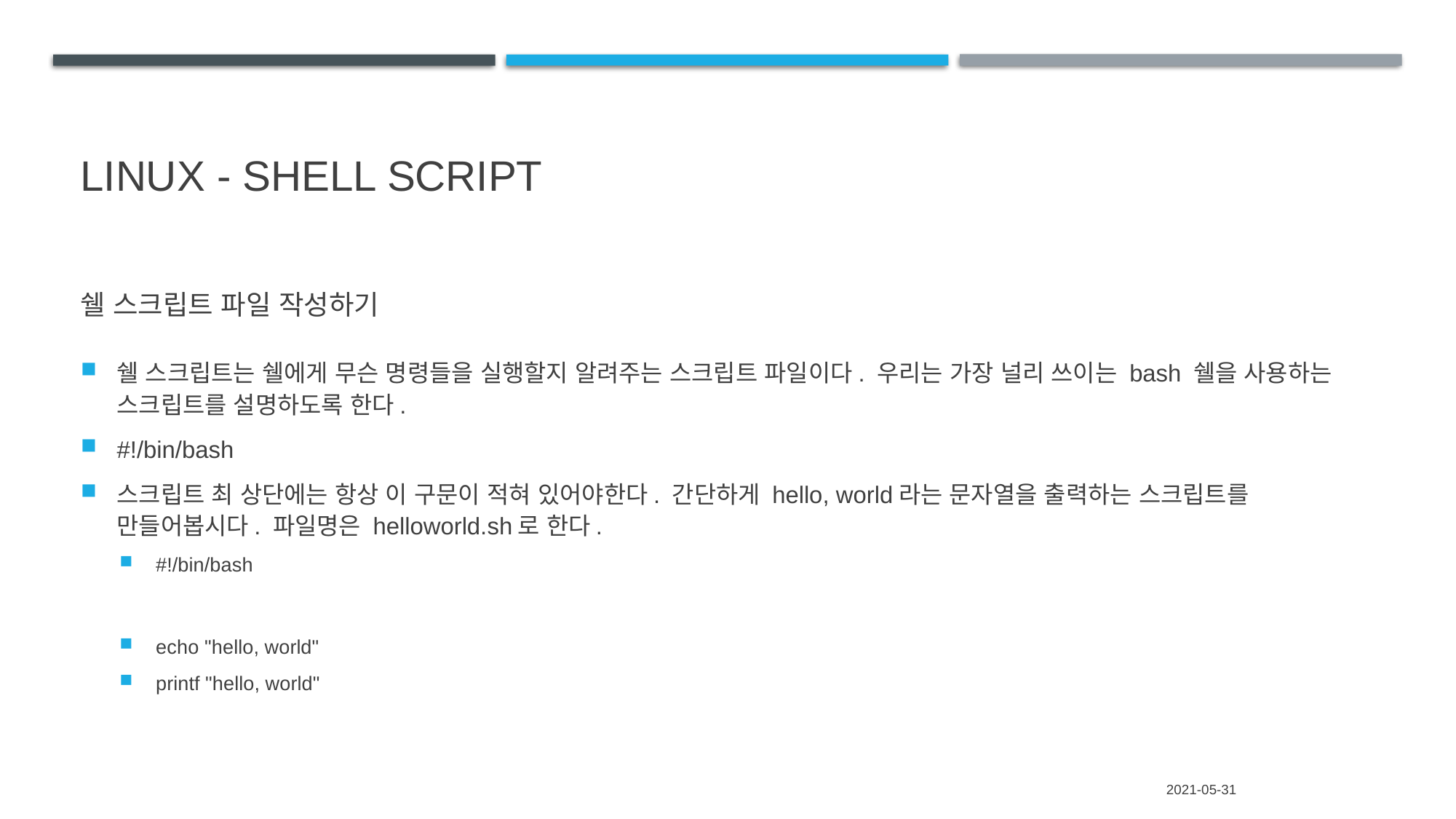

# Linux - shell script
쉘 스크립트 파일 작성하기
쉘 스크립트는 쉘에게 무슨 명령들을 실행할지 알려주는 스크립트 파일이다. 우리는 가장 널리 쓰이는 bash 쉘을 사용하는 스크립트를 설명하도록 한다.
#!/bin/bash
스크립트 최 상단에는 항상 이 구문이 적혀 있어야한다. 간단하게 hello, world라는 문자열을 출력하는 스크립트를 만들어봅시다. 파일명은 helloworld.sh로 한다.
#!/bin/bash

echo "hello, world"
printf "hello, world"
2021-05-31